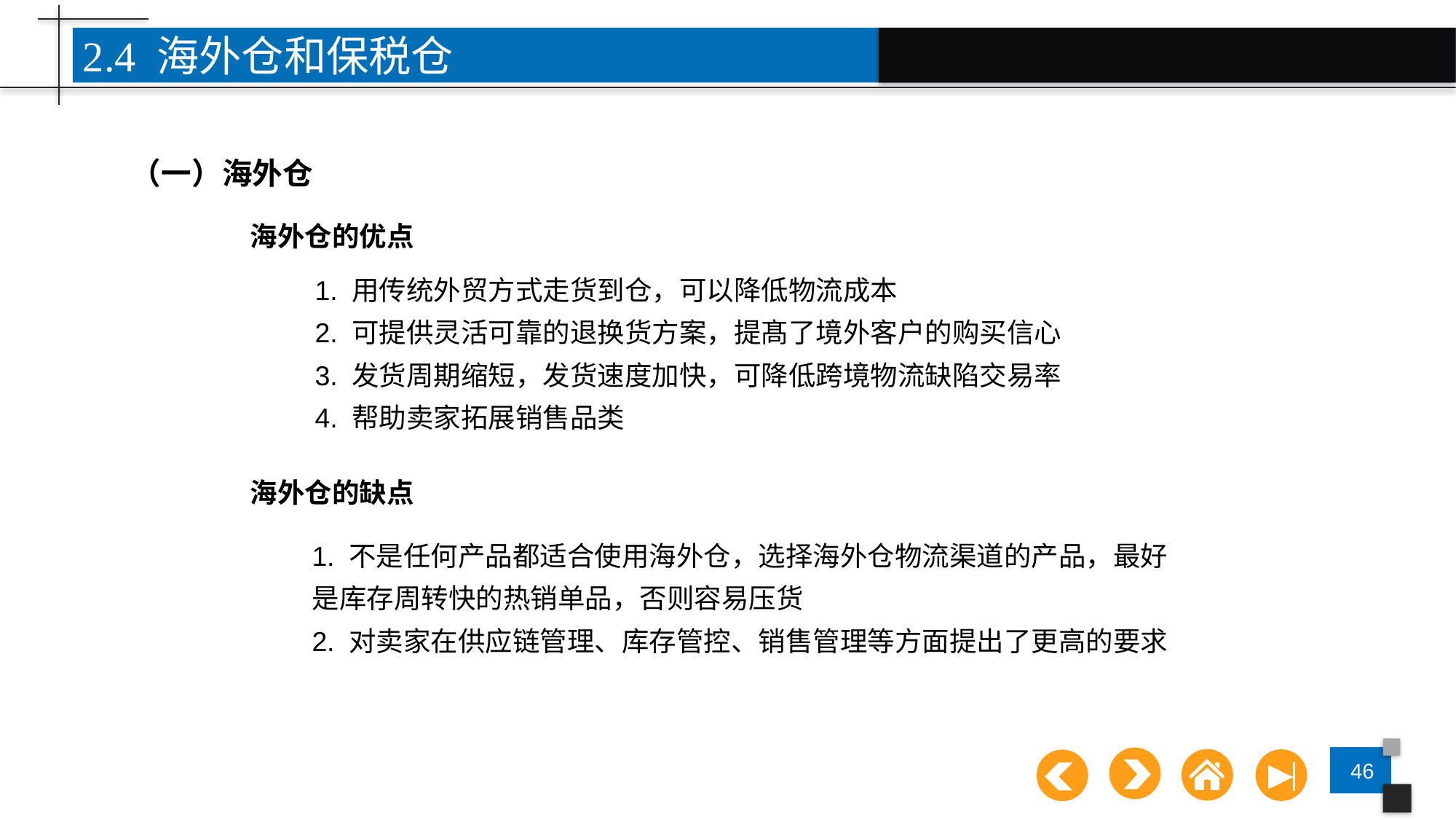

2.4 海外仓和保税仓
（一）海外仓
海外仓的优点
点击添加文本
1. 用传统外贸方式走货到仓，可以降低物流成本
2. 可提供灵活可靠的退换货方案，提髙了境外客户的购买信心
3. 发货周期缩短，发货速度加快，可降低跨境物流缺陷交易率
4. 帮助卖家拓展销售品类
点击添加文本
海外仓的缺点
点击添加文本
1. 不是任何产品都适合使用海外仓，选择海外仓物流渠道的产品，最好是库存周转快的热销单品，否则容易压货
2. 对卖家在供应链管理、库存管控、销售管理等方面提出了更高的要求
点击添加文本